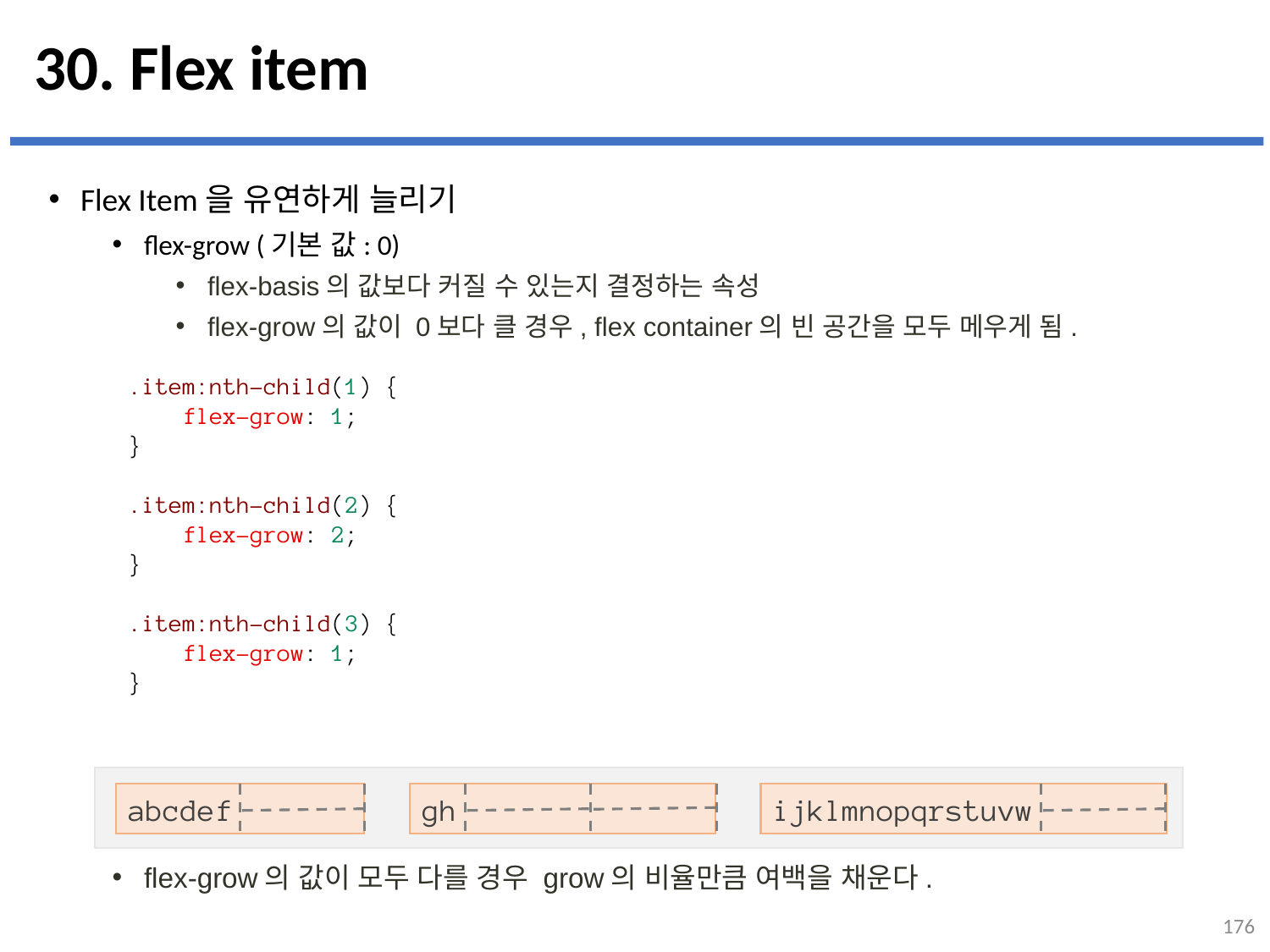

# 30. Flex item
Flex Item을 유연하게 늘리기
flex-grow (기본 값: 0)
flex-basis의 값보다 커질 수 있는지 결정하는 속성
flex-grow의 값이 0보다 클 경우, flex container의 빈 공간을 모두 메우게 됨.

flex-grow의 값이 모두 다를 경우 grow의 비율만큼 여백을 채운다.
.item:nth-child(1) {
    flex-grow: 1;
}
.item:nth-child(2) {
    flex-grow: 2;
}
.item:nth-child(3) {
    flex-grow: 1;
}

ijklmnopqrstuvw
abcdef
gh
176